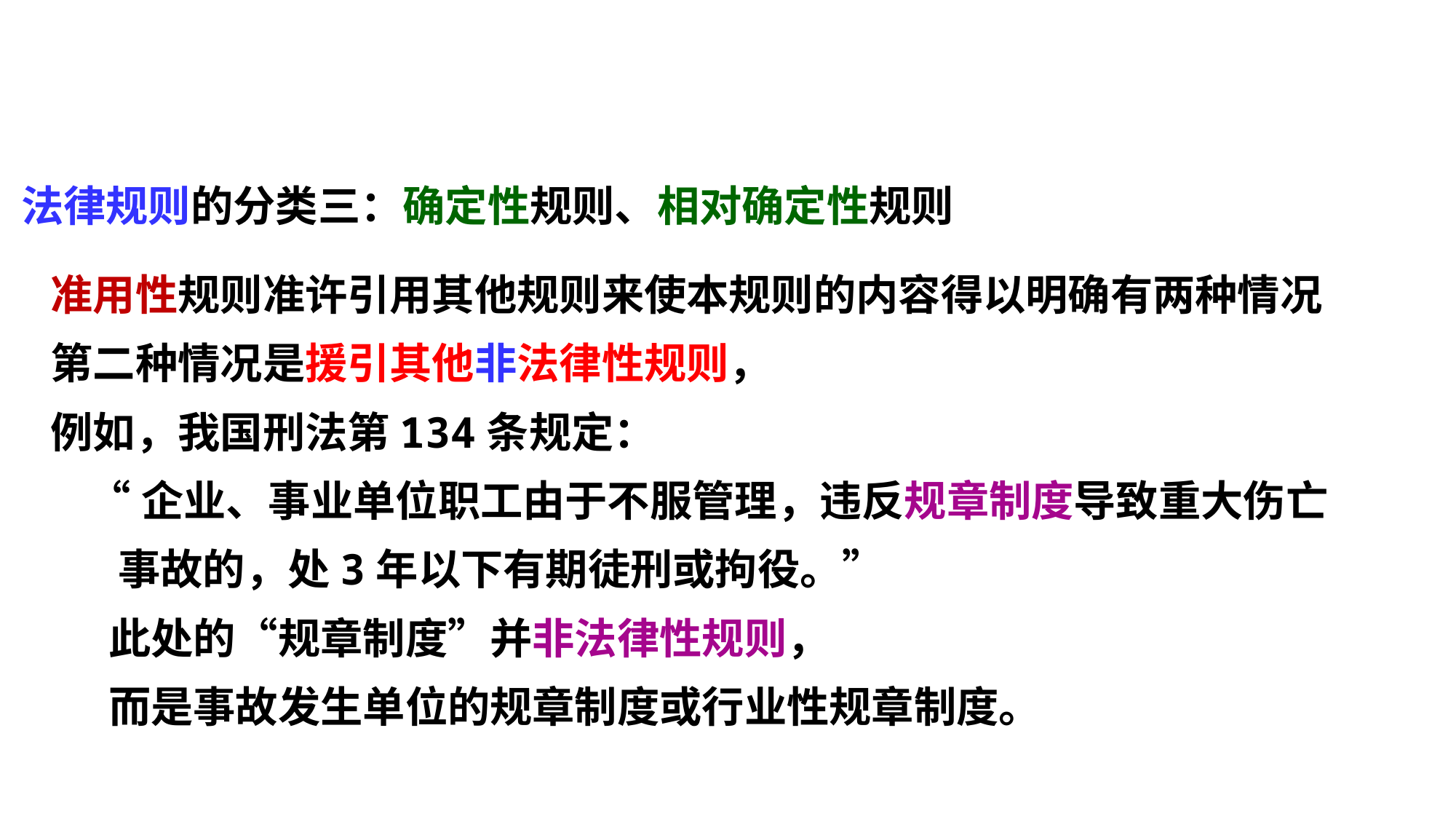

法律规则的分类三：确定性规则、相对确定性规则

  准用性规则准许引用其他规则来使本规则的内容得以明确有两种情况
  第二种情况是援引其他非法律性规则，
  例如，我国刑法第134条规定：
       “企业、事业单位职工由于不服管理，违反规章制度导致重大伤亡
         事故的，处3年以下有期徒刑或拘役。”
        此处的“规章制度”并非法律性规则，
        而是事故发生单位的规章制度或行业性规章制度。